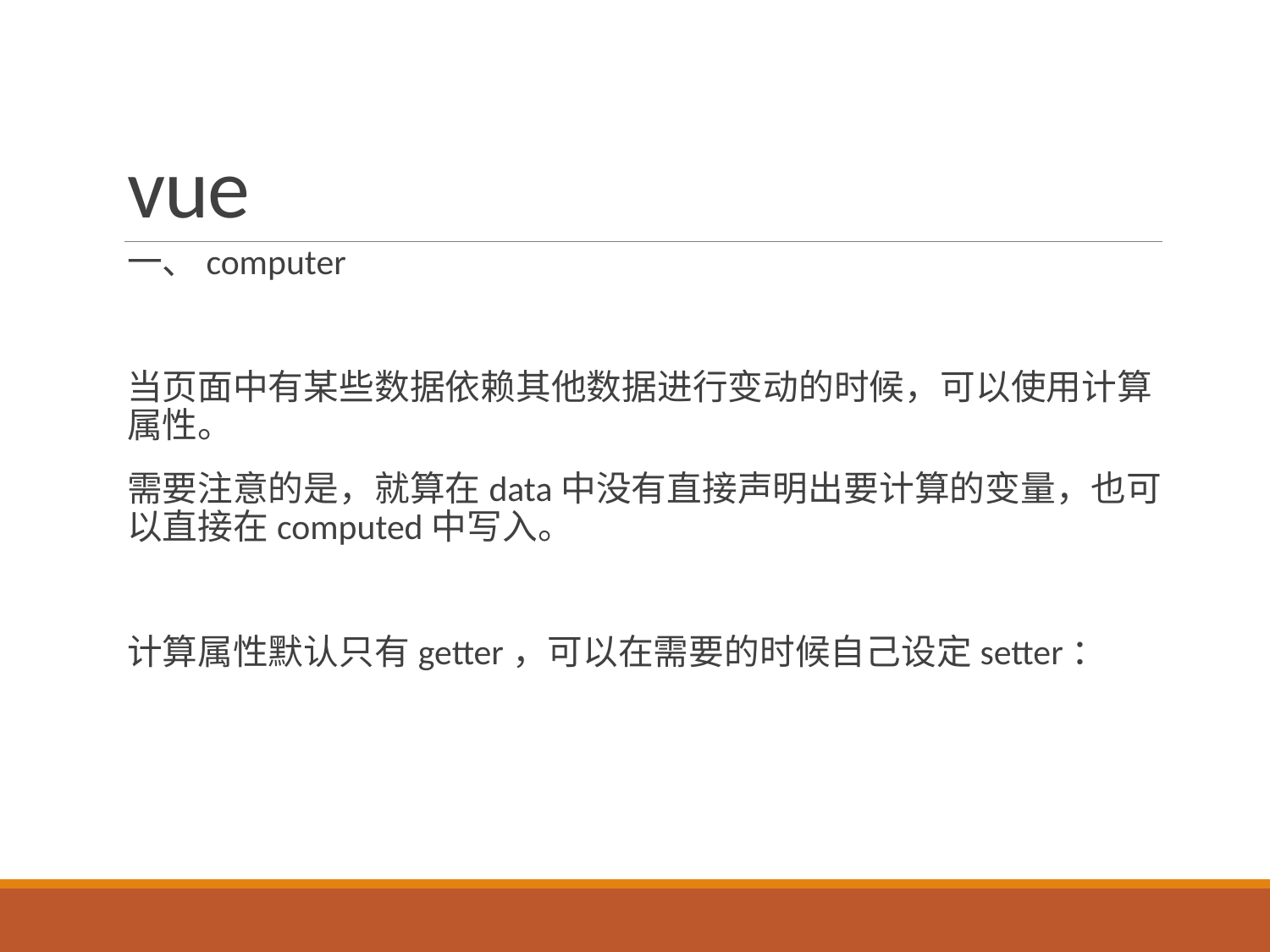

# vue
一、computer

当页面中有某些数据依赖其他数据进行变动的时候，可以使用计算属性。
需要注意的是，就算在data中没有直接声明出要计算的变量，也可以直接在computed中写入。

计算属性默认只有getter，可以在需要的时候自己设定setter：